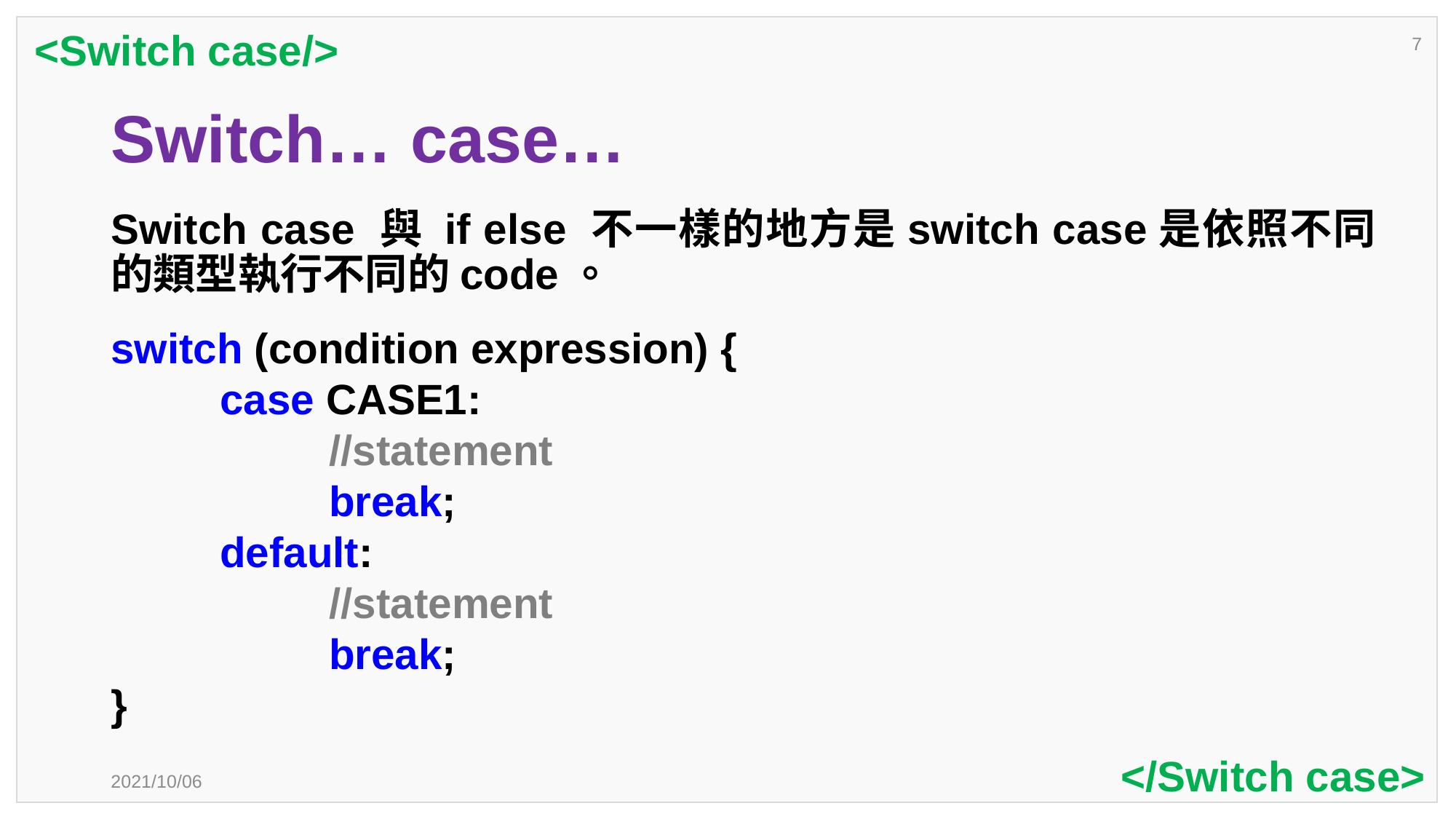

<Switch case/>
7
# Switch… case…
Switch case 與 if else 不一樣的地方是switch case是依照不同的類型執行不同的code。

switch (condition expression) {
	case CASE1:
		//statement
		break;
	default:
		//statement
		break;
}
</Switch case>
2021/10/06